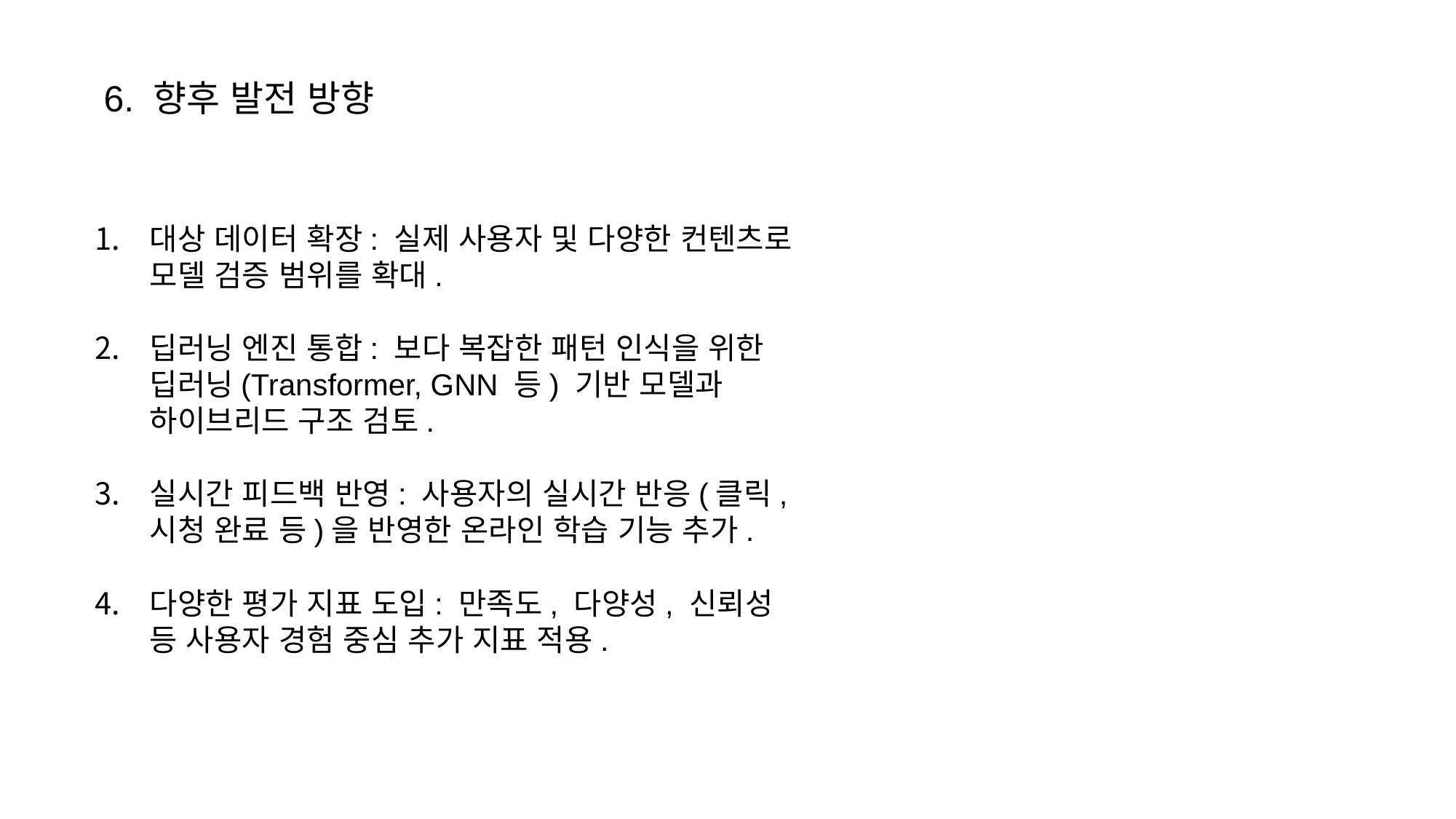

6. 향후 발전 방향
대상 데이터 확장: 실제 사용자 및 다양한 컨텐츠로 모델 검증 범위를 확대.

딥러닝 엔진 통합: 보다 복잡한 패턴 인식을 위한 딥러닝(Transformer, GNN 등) 기반 모델과 하이브리드 구조 검토.

실시간 피드백 반영: 사용자의 실시간 반응(클릭, 시청 완료 등)을 반영한 온라인 학습 기능 추가.

다양한 평가 지표 도입: 만족도, 다양성, 신뢰성 등 사용자 경험 중심 추가 지표 적용.